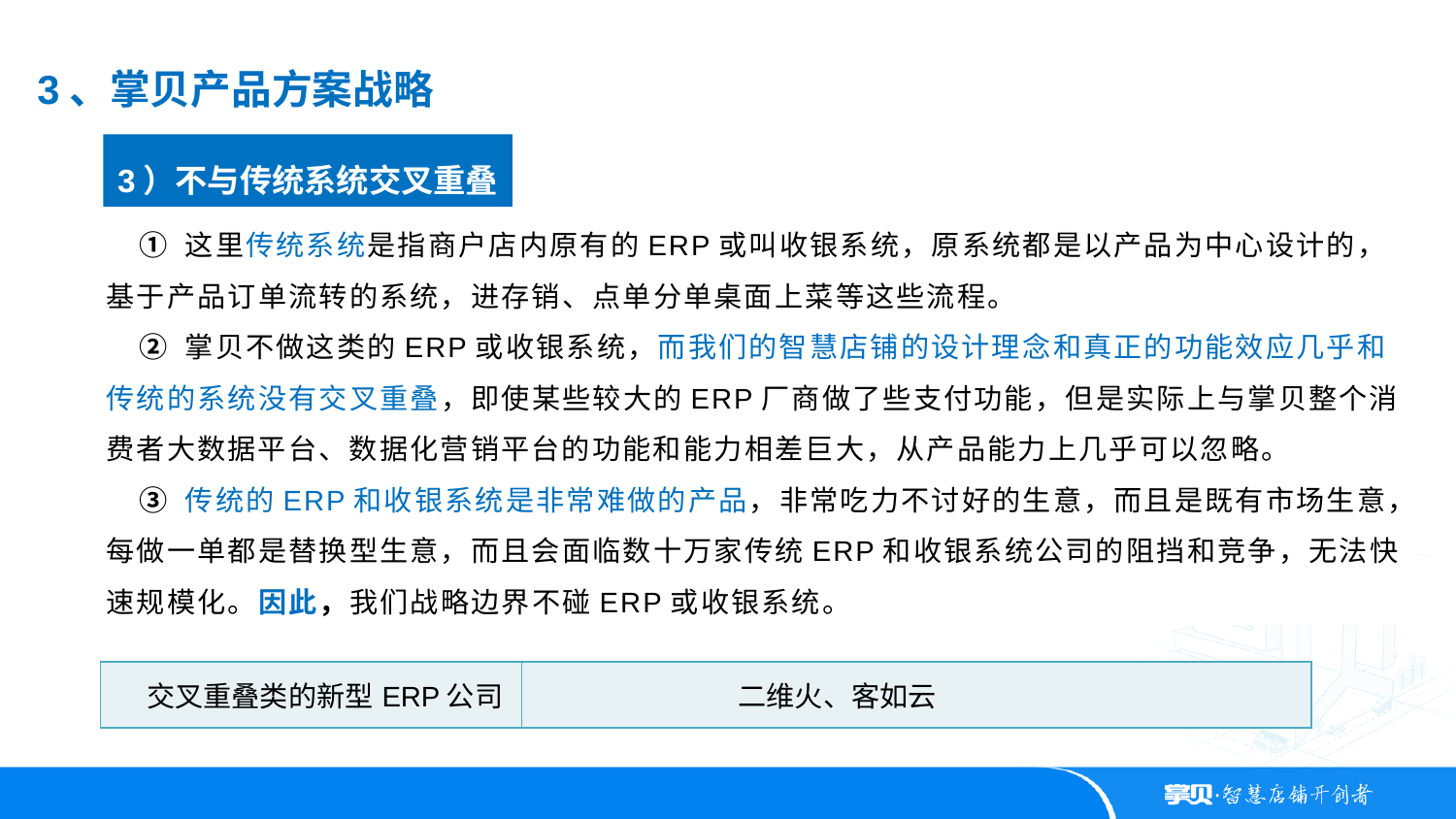

3、掌贝产品方案战略
3）不与传统系统交叉重叠

    ① 这里传统系统是指商户店内原有的ERP或叫收银系统，原系统都是以产品为中心设计的，基于产品订单流转的系统，进存销、点单分单桌面上菜等这些流程。
    ② 掌贝不做这类的ERP或收银系统，而我们的智慧店铺的设计理念和真正的功能效应几乎和传统的系统没有交叉重叠，即使某些较大的ERP厂商做了些支付功能，但是实际上与掌贝整个消费者大数据平台、数据化营销平台的功能和能力相差巨大，从产品能力上几乎可以忽略。
    ③ 传统的ERP和收银系统是非常难做的产品，非常吃力不讨好的生意，而且是既有市场生意，每做一单都是替换型生意，而且会面临数十万家传统ERP和收银系统公司的阻挡和竞争，无法快速规模化。因此，我们战略边界不碰ERP或收银系统。
| 交叉重叠类的新型ERP公司 | 二维火、客如云 |
| --- | --- |